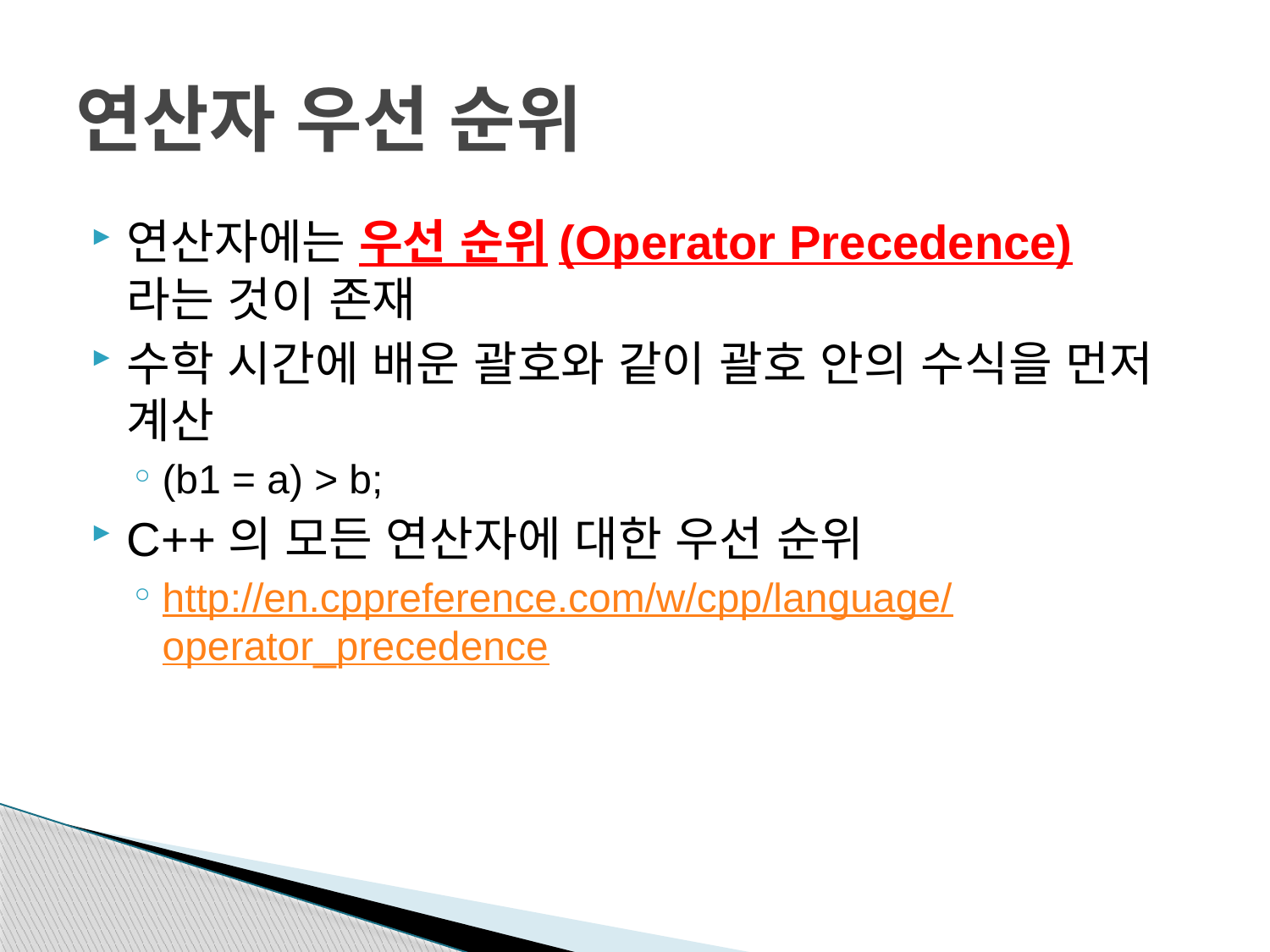

# 연산자 우선 순위
연산자에는 우선 순위(Operator Precedence)
라는 것이 존재
수학 시간에 배운 괄호와 같이 괄호 안의 수식을 먼저 계산
(b1 = a) > b;
C++의 모든 연산자에 대한 우선 순위
http://en.cppreference.com/w/cpp/language/
operator_precedence